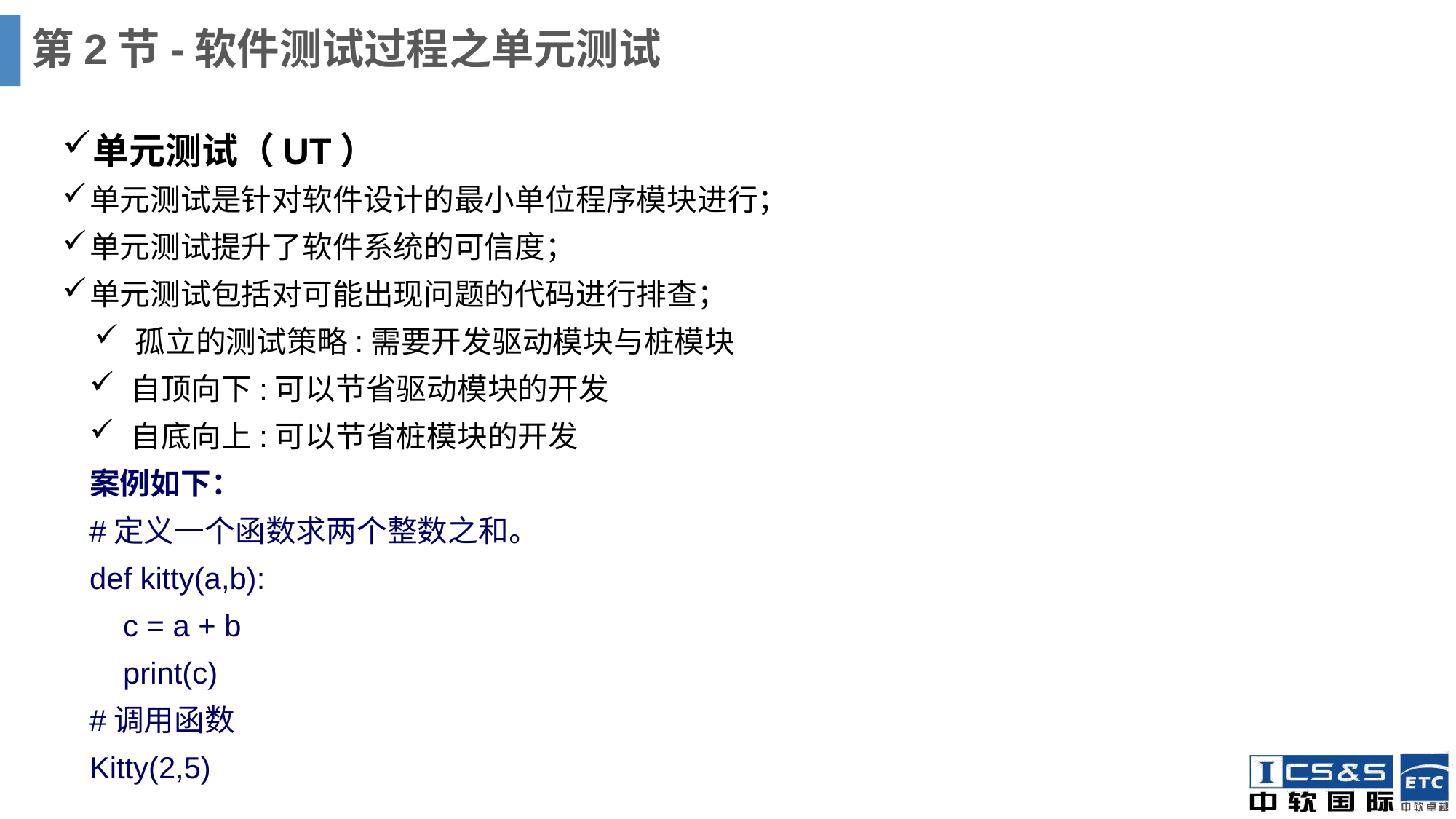

# 第2节-软件测试过程之单元测试
单元测试（UT）
单元测试是针对软件设计的最小单位程序模块进行；
单元测试提升了软件系统的可信度；
单元测试包括对可能出现问题的代码进行排查；
孤立的测试策略:需要开发驱动模块与桩模块
自顶向下:可以节省驱动模块的开发
自底向上:可以节省桩模块的开发
案例如下：
#定义一个函数求两个整数之和。
def kitty(a,b):
    c = a + b
    print(c)
#调用函数
Kitty(2,5)